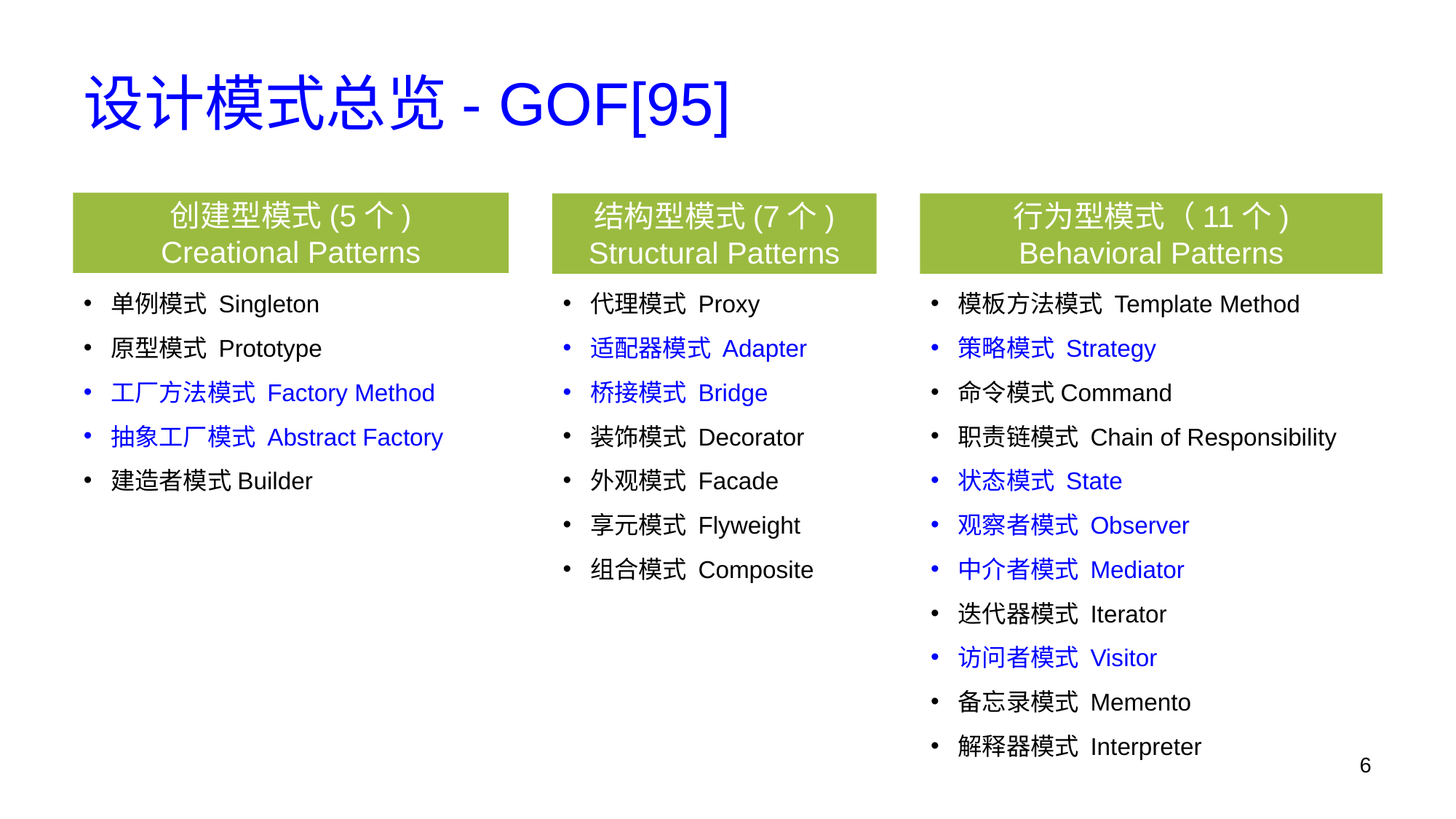

# 设计模式总览- GOF[95]
创建型模式(5个)
Creational Patterns
结构型模式(7个)
Structural Patterns
行为型模式（11个)
Behavioral Patterns
单例模式 Singleton
原型模式 Prototype
工厂方法模式 Factory Method
抽象工厂模式 Abstract Factory
建造者模式Builder
代理模式 Proxy
适配器模式 Adapter
桥接模式 Bridge
装饰模式 Decorator
外观模式 Facade
享元模式 Flyweight
组合模式 Composite
模板方法模式 Template Method
策略模式 Strategy
命令模式Command
职责链模式 Chain of Responsibility
状态模式 State
观察者模式 Observer
中介者模式 Mediator
迭代器模式 Iterator
访问者模式 Visitor
备忘录模式 Memento
解释器模式 Interpreter
6